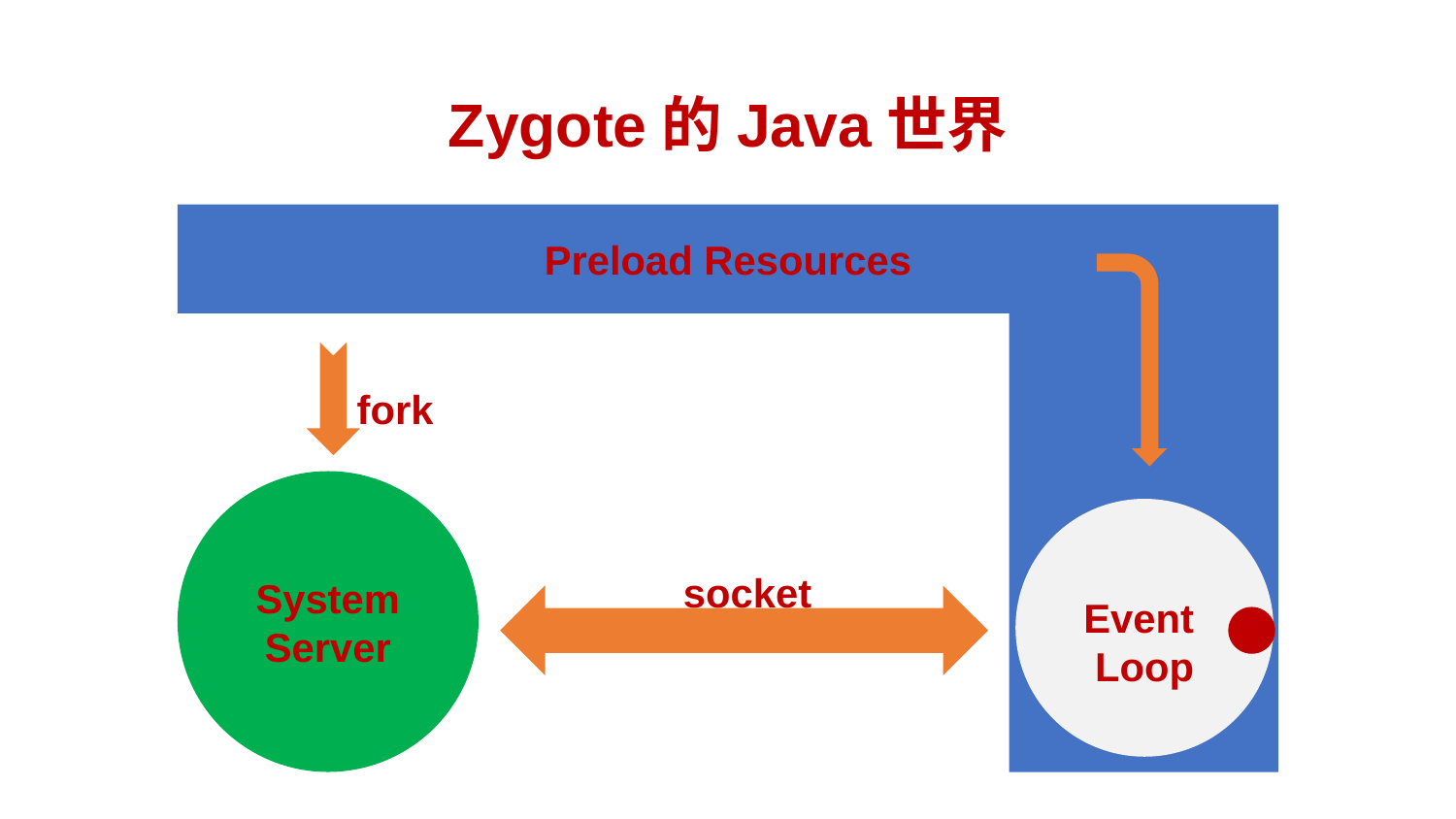

# Zygote的Java世界
Preload Resources

fork
System
Server

socket
Event
Loop